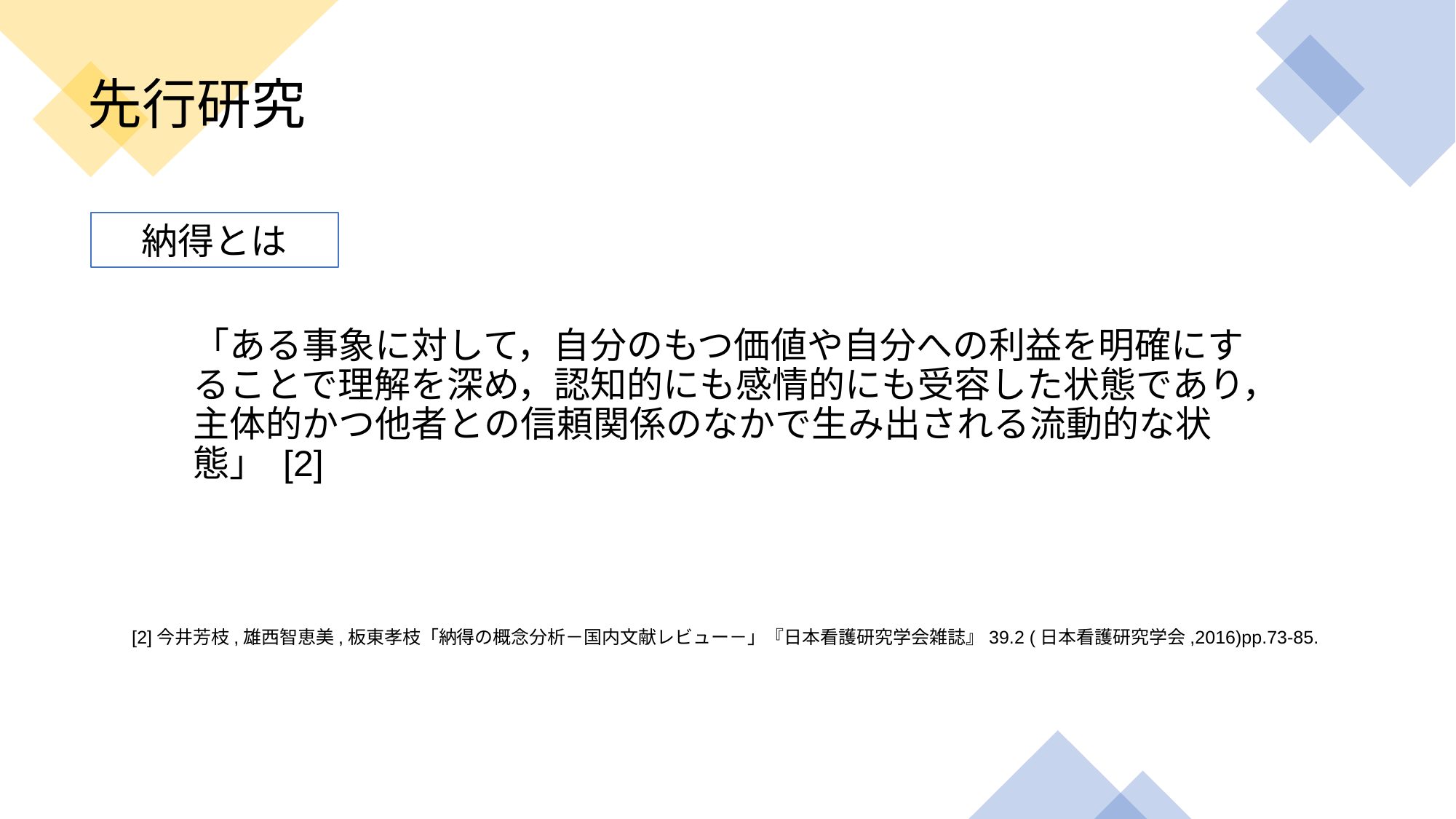

先行研究

納得とは

「ある事象に対して，自分のもつ価値や自分への利益を明確にすることで理解を深め，認知的にも感情的にも受容した状態であり，主体的かつ他者との信頼関係のなかで生み出される流動的な状態」 [2]
[2]今井芳枝,雄西智恵美,板東孝枝「納得の概念分析－国内文献レビュー－」『日本看護研究学会雑誌』39.2 (日本看護研究学会,2016)pp.73-85.